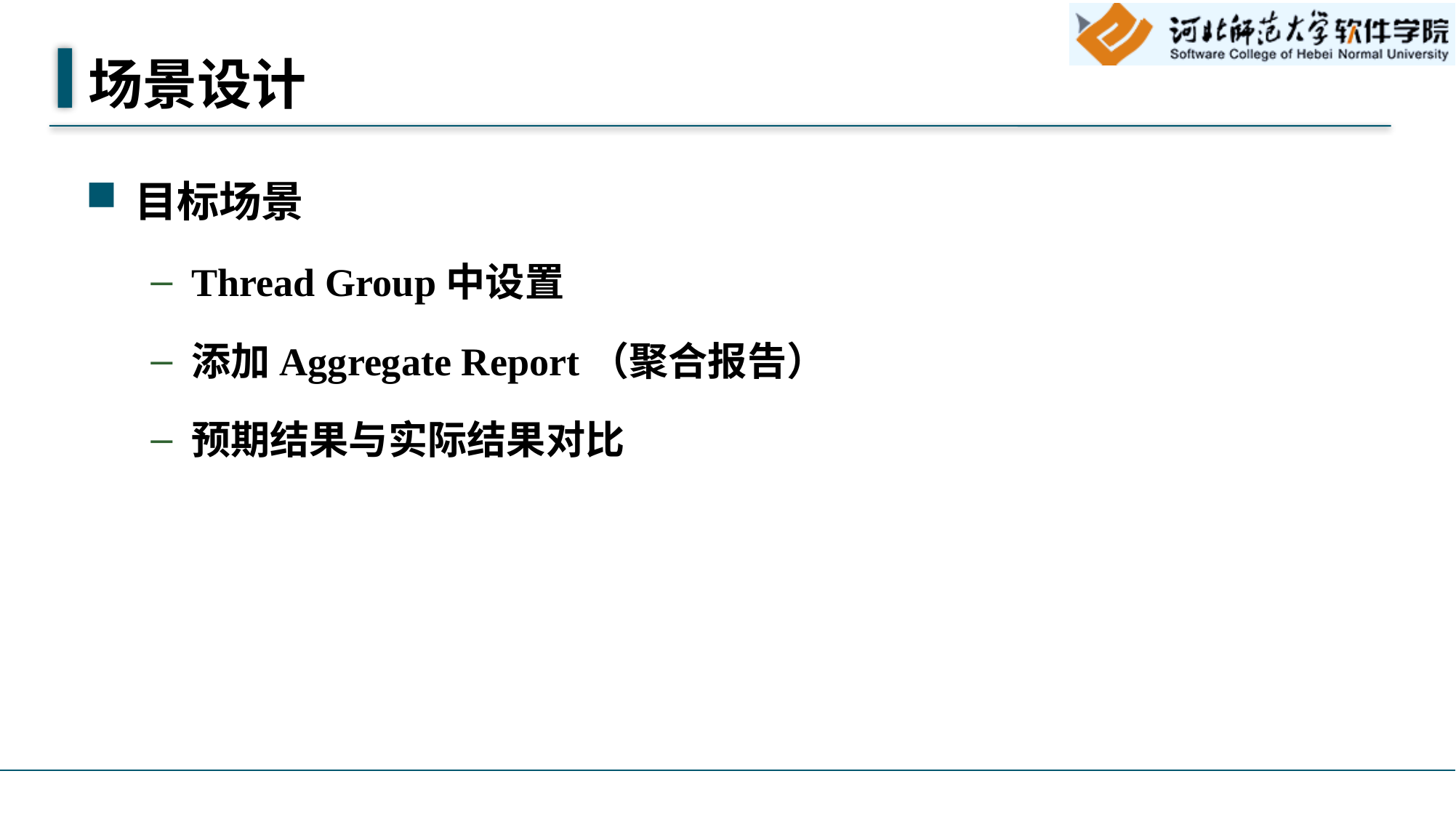

# 场景设计
目标场景
Thread Group中设置
添加Aggregate Report（聚合报告）
预期结果与实际结果对比